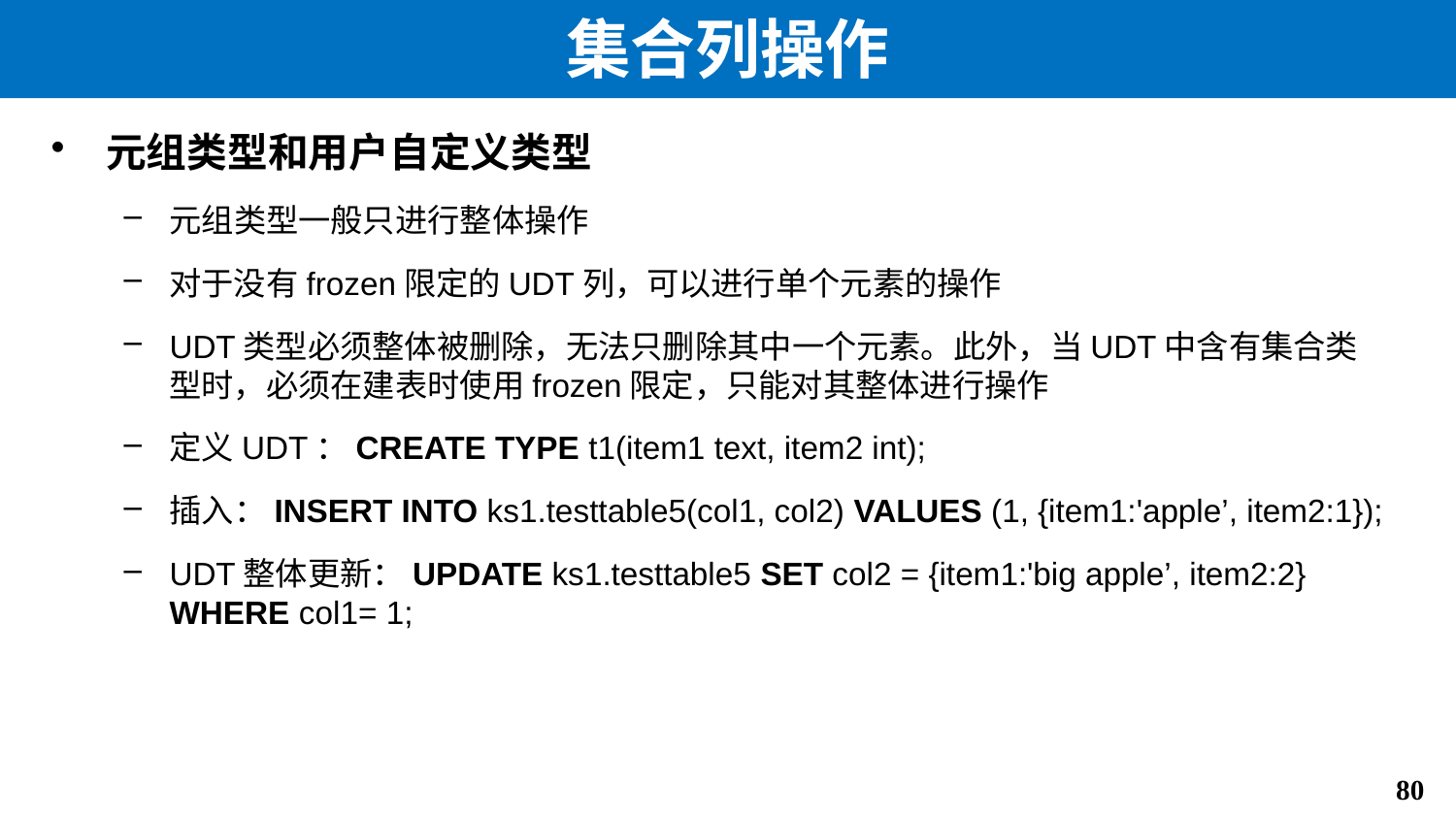

# 集合列操作
元组类型和用户自定义类型
元组类型一般只进行整体操作
对于没有frozen限定的UDT列，可以进行单个元素的操作
UDT类型必须整体被删除，无法只删除其中一个元素。此外，当UDT中含有集合类型时，必须在建表时使用frozen限定，只能对其整体进行操作
定义UDT：CREATE TYPE t1(item1 text, item2 int);
插入：INSERT INTO ks1.testtable5(col1, col2) VALUES (1, {item1:'apple’, item2:1});
UDT整体更新：UPDATE ks1.testtable5 SET col2 = {item1:'big apple’, item2:2} WHERE col1= 1;